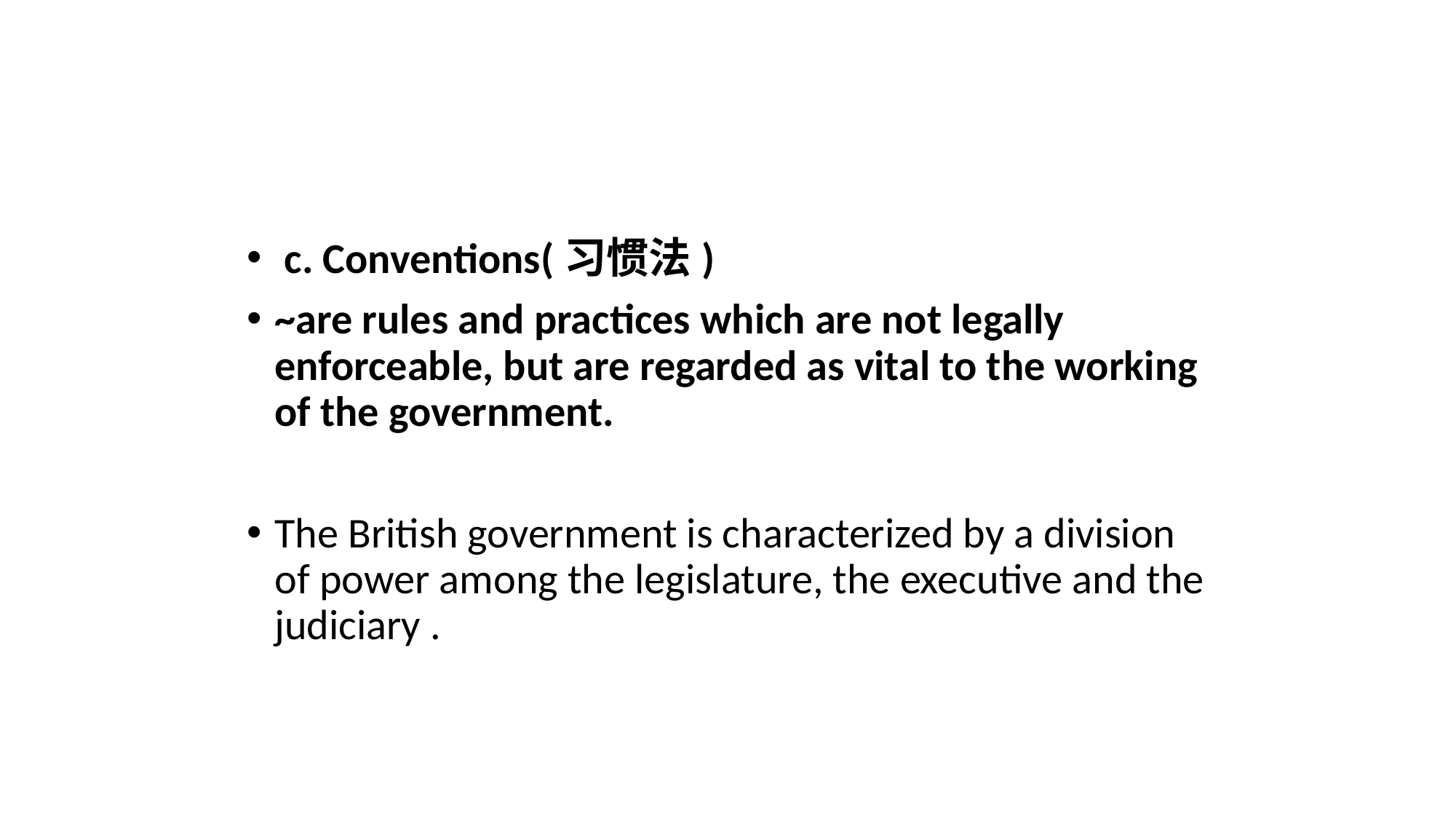

c. Conventions(习惯法)
~are rules and practices which are not legally enforceable, but are regarded as vital to the working of the government.

The British government is characterized by a division of power among the legislature, the executive and the judiciary .